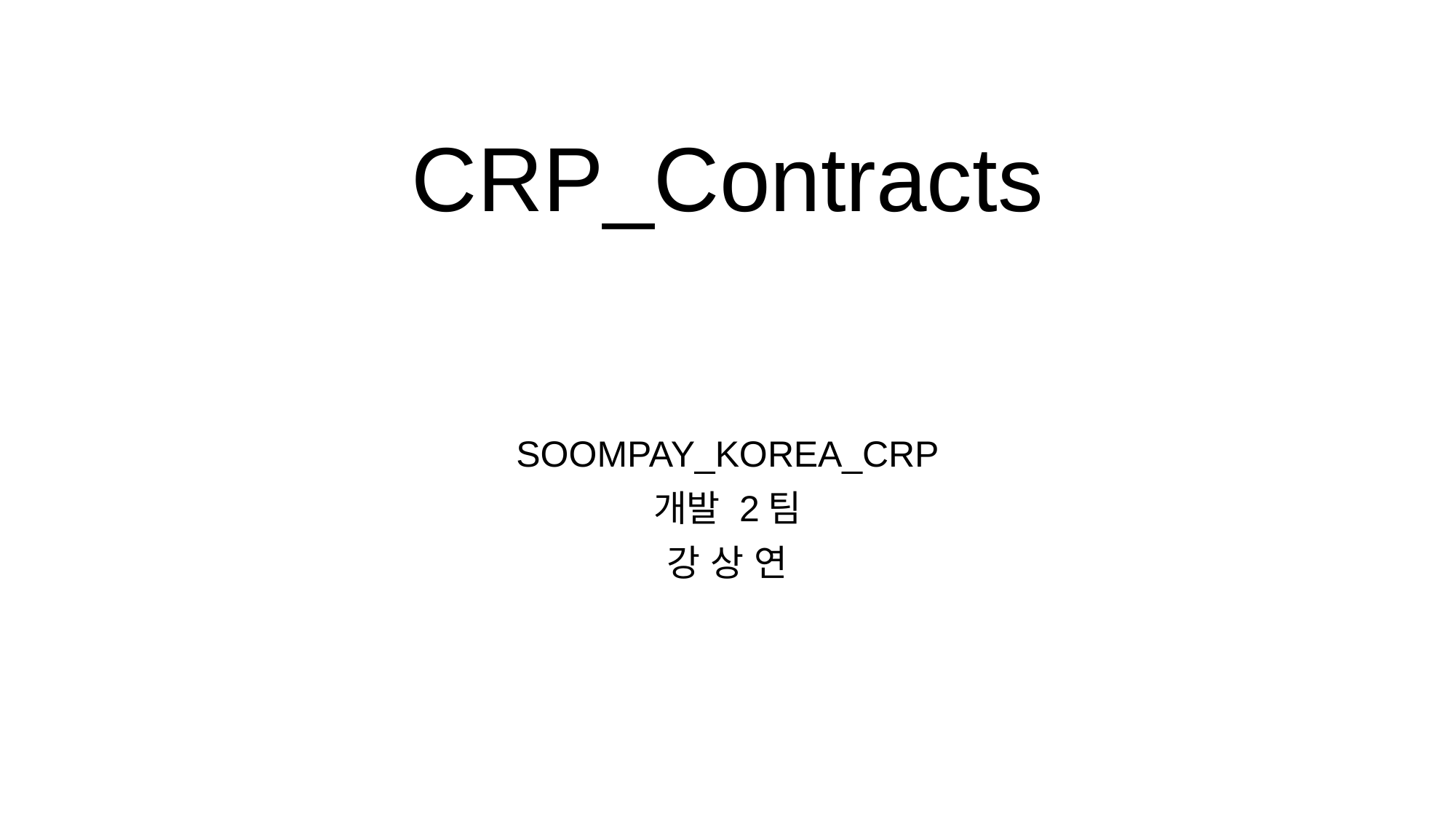

# CRP_Contracts
SOOMPAY_KOREA_CRP
개발 2팀
강 상 연